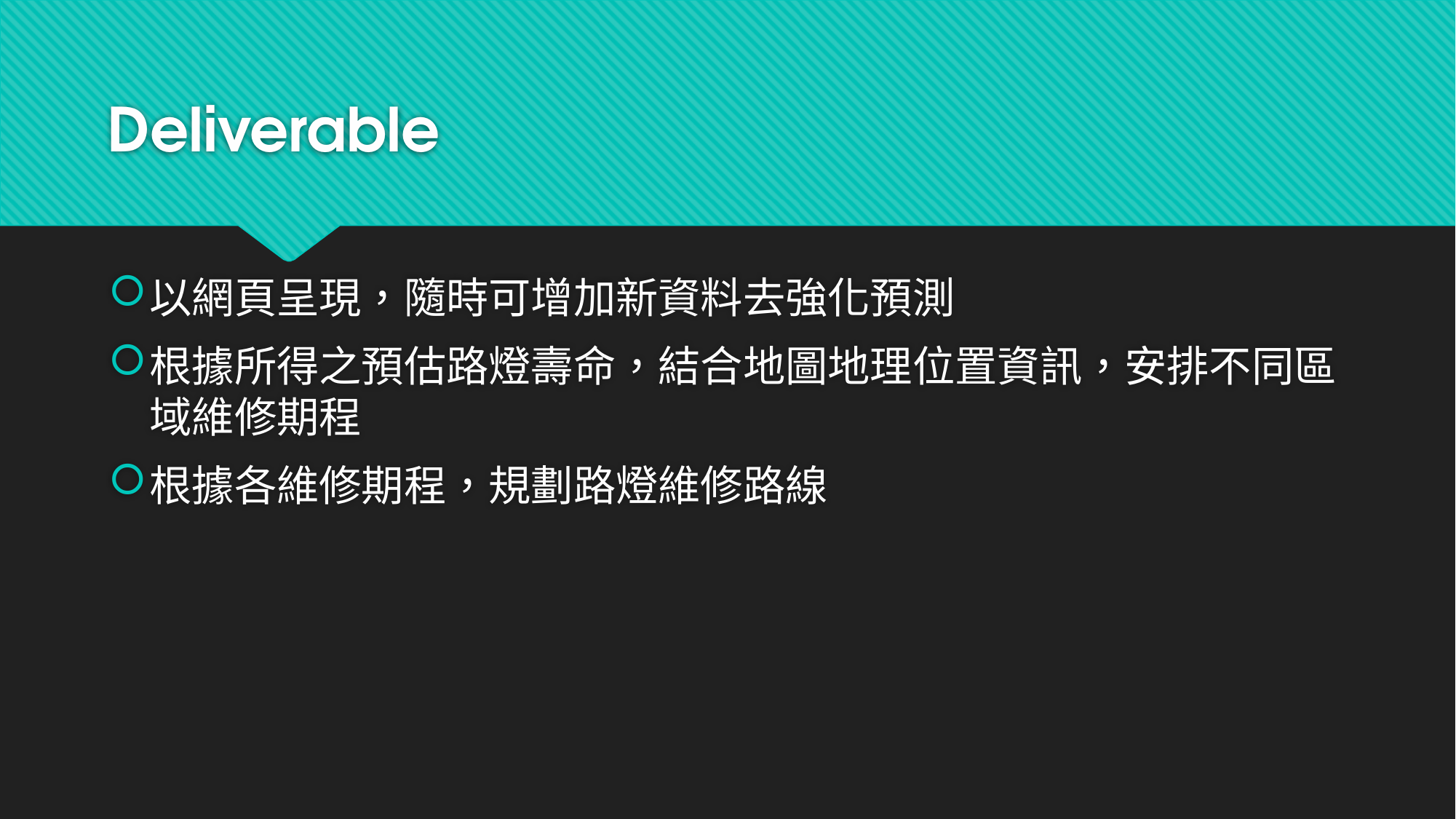

# Deliverable
以網頁呈現，隨時可增加新資料去強化預測
根據所得之預估路燈壽命，結合地圖地理位置資訊，安排不同區域維修期程
根據各維修期程，規劃路燈維修路線